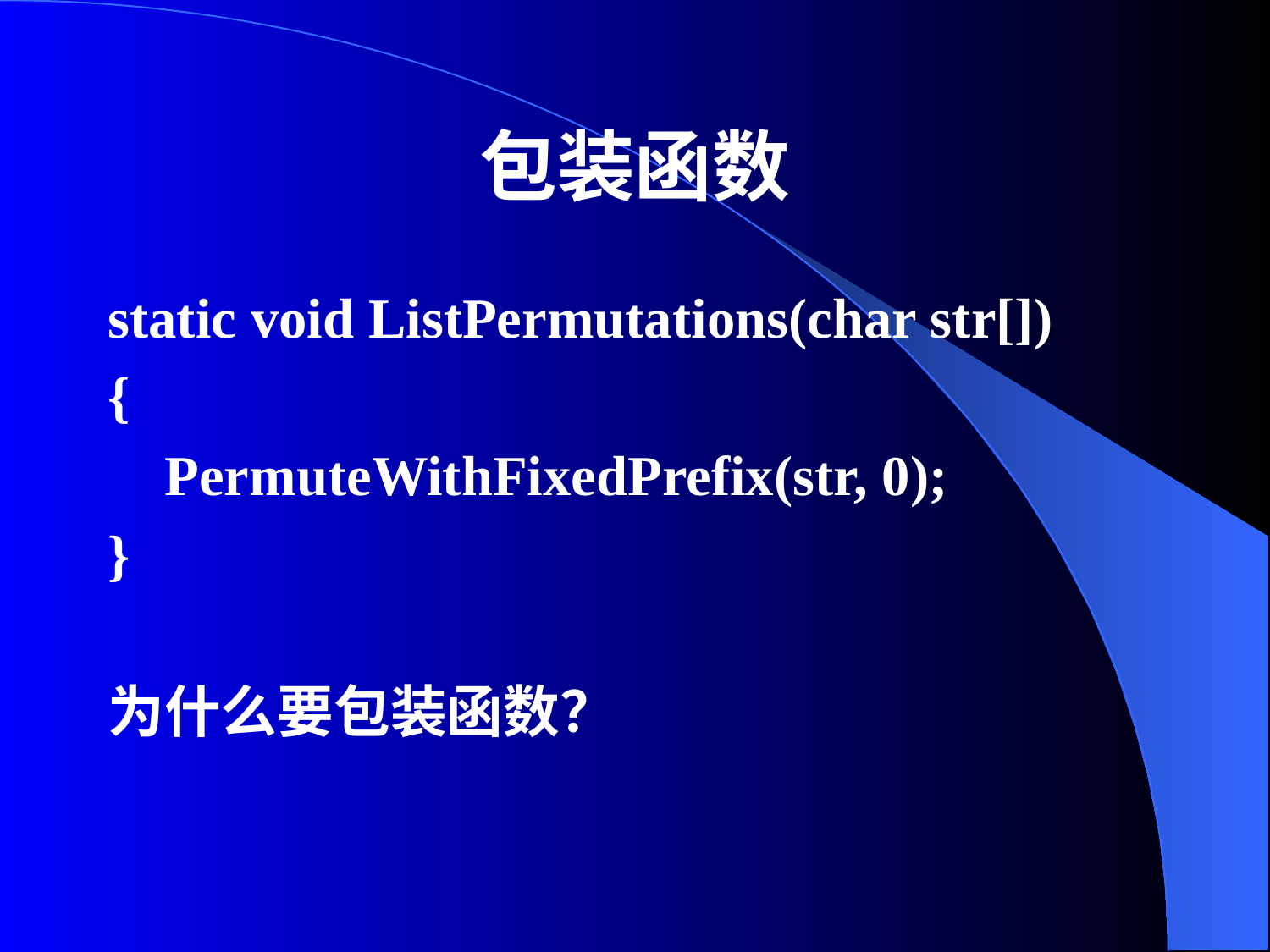

# 包装函数
static void ListPermutations(char str[])
{
    PermuteWithFixedPrefix(str, 0);
}

为什么要包装函数？